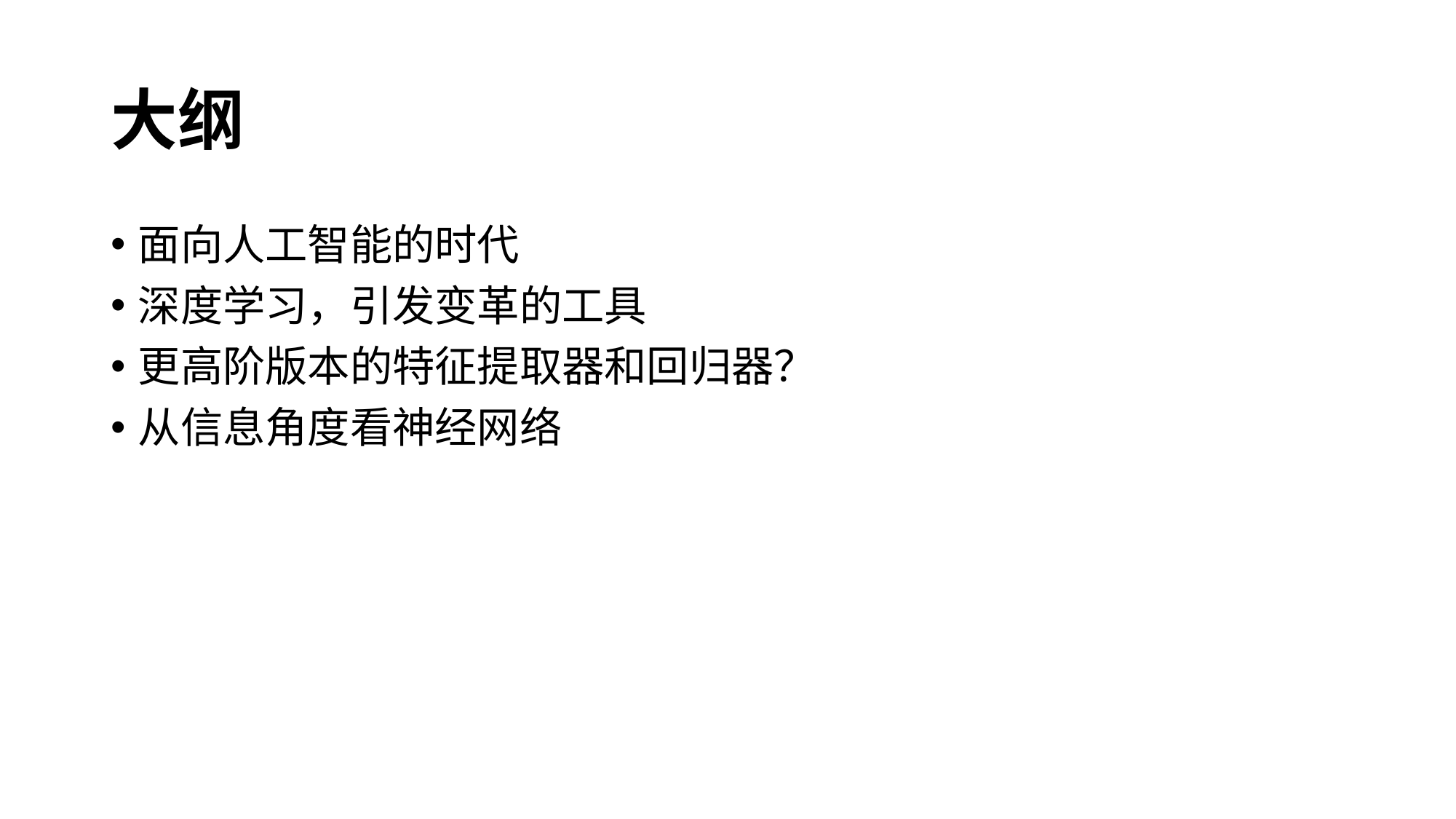

# 大纲
面向人工智能的时代
深度学习，引发变革的工具
更高阶版本的特征提取器和回归器？
从信息角度看神经网络